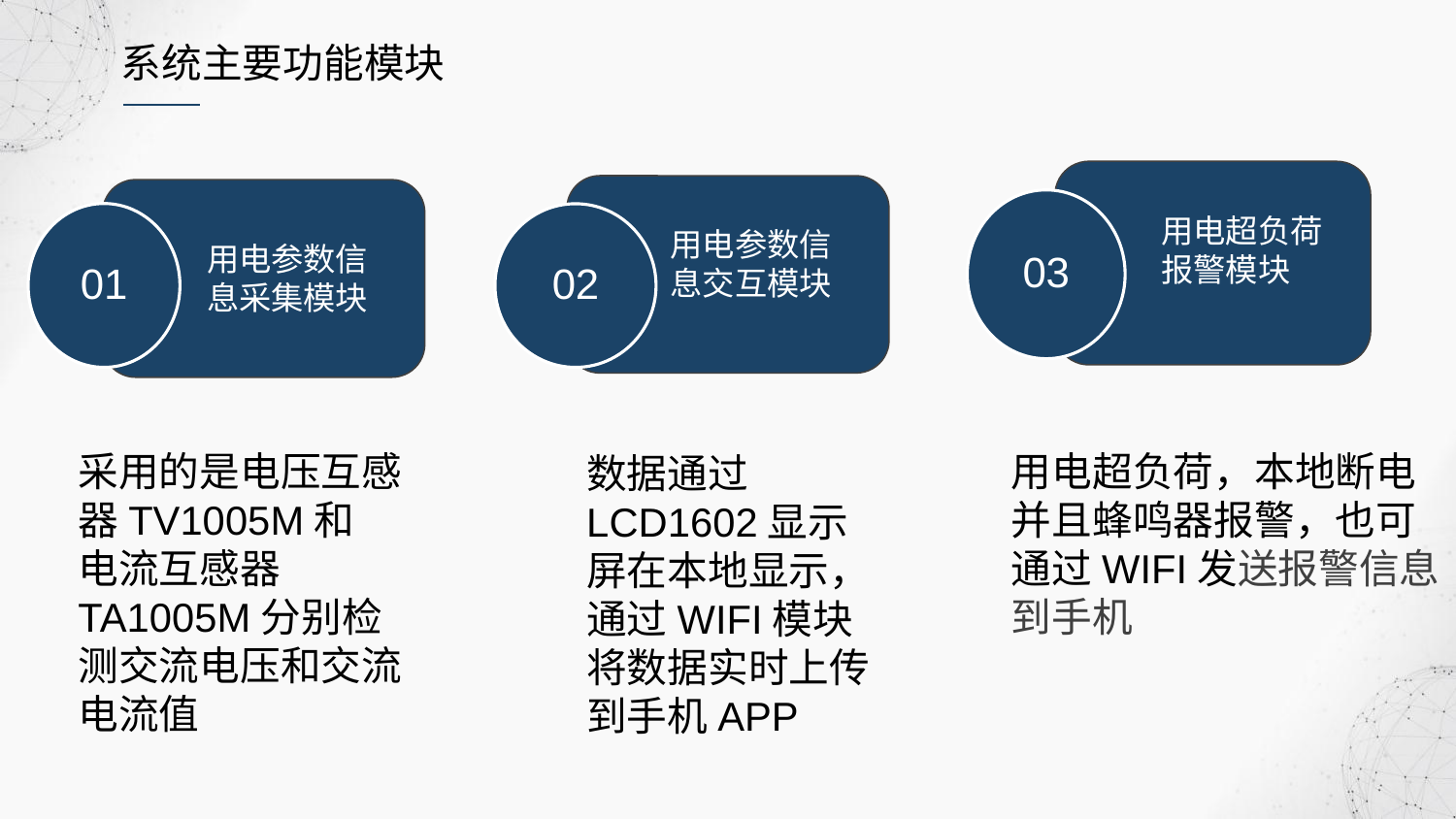

系统主要功能模块

03

02

01
用电超负荷报警模块
用电参数信息交互模块
用电参数信息采集模块
采用的是电压互感器TV1005M和
电流互感器TA1005M分别检测交流电压和交流电流值
数据通过LCD1602显示屏在本地显示，通过WIFI模块将数据实时上传到手机APP
用电超负荷，本地断电并且蜂鸣器报警，也可通过WIFI发送报警信息到手机